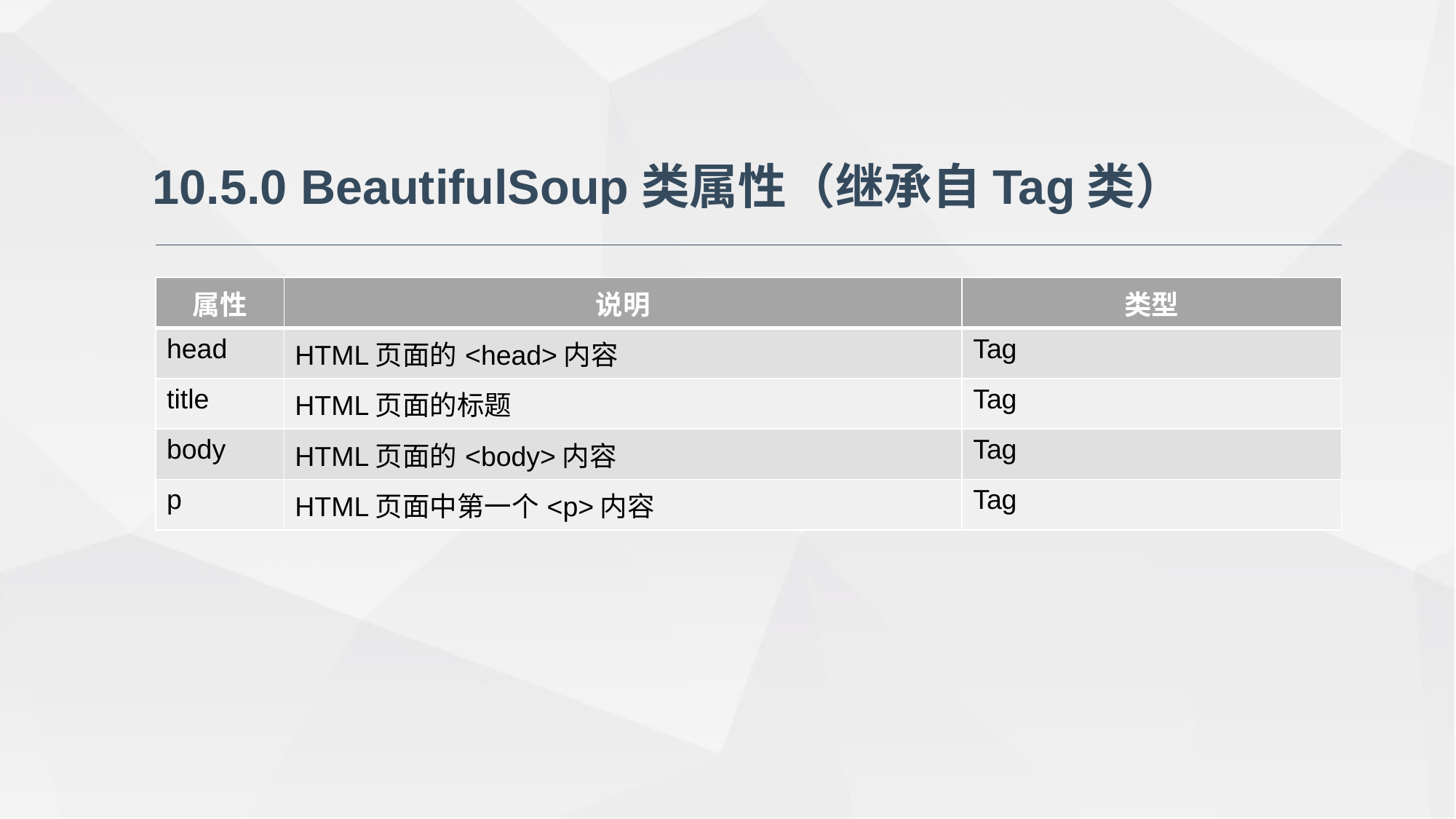

10.5.0 BeautifulSoup类属性（继承自Tag类）
| 属性 | 说明 | 类型 |
| --- | --- | --- |
| head | HTML页面的<head>内容 | Tag |
| title | HTML页面的标题 | Tag |
| body | HTML页面的<body>内容 | Tag |
| p | HTML页面中第一个<p>内容 | Tag |